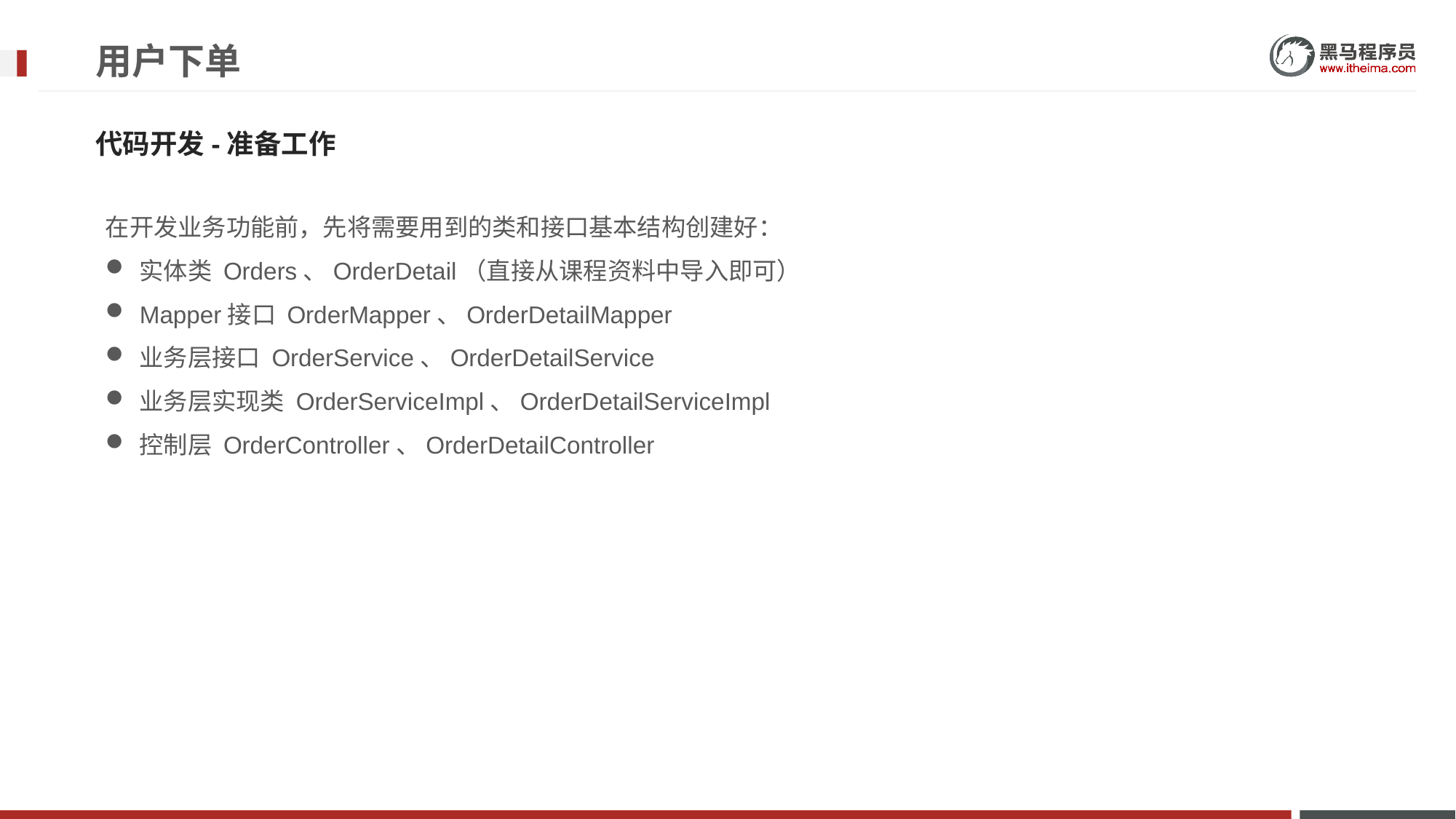

# 用户下单
代码开发-准备工作
在开发业务功能前，先将需要用到的类和接口基本结构创建好：
实体类 Orders、OrderDetail（直接从课程资料中导入即可）
Mapper接口 OrderMapper、OrderDetailMapper
业务层接口 OrderService、OrderDetailService
业务层实现类 OrderServiceImpl、OrderDetailServiceImpl
控制层 OrderController、OrderDetailController